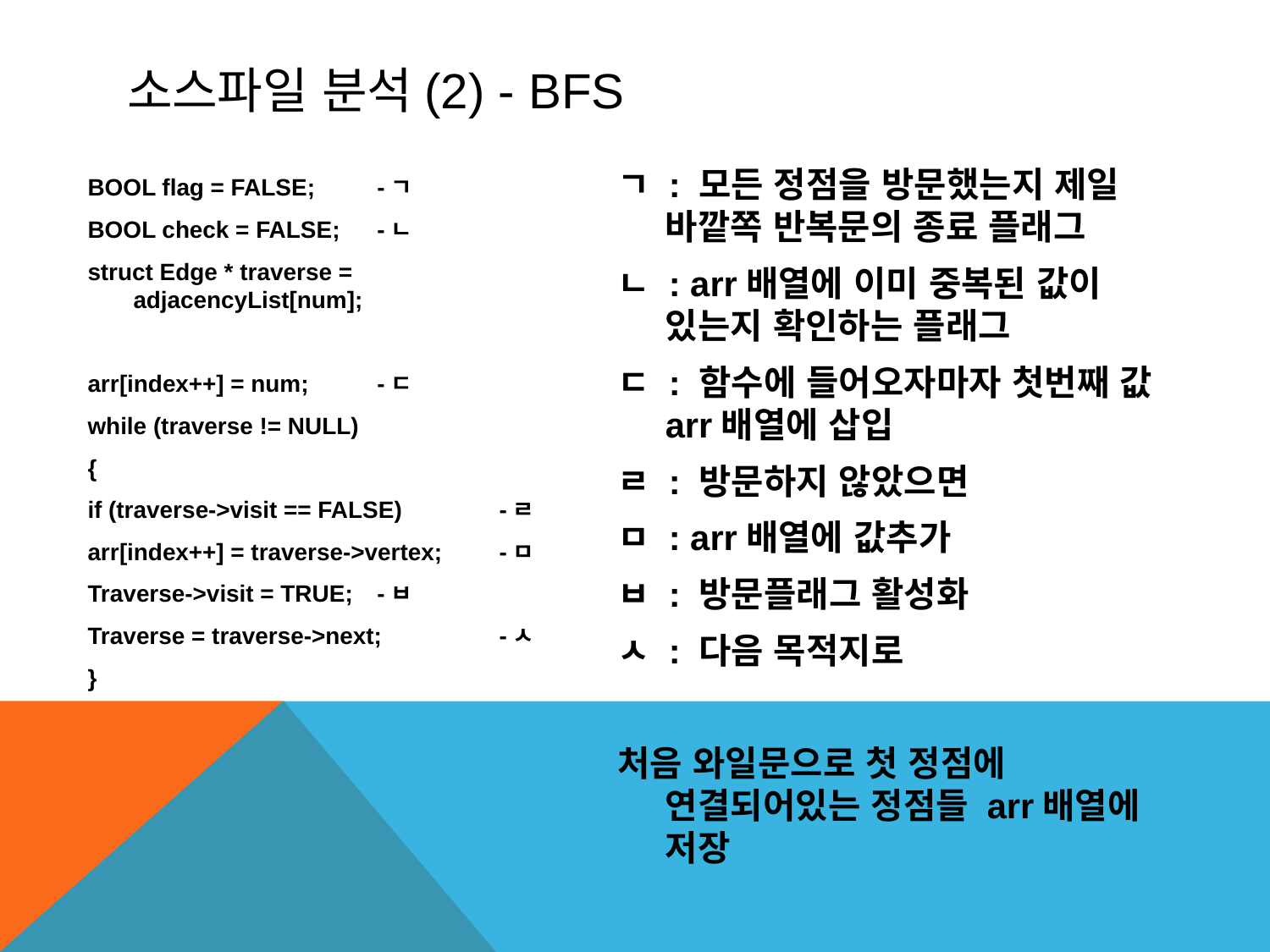

# 소스파일 분석(2) - BFS
ㄱ : 모든 정점을 방문했는지 제일 바깥쪽 반복문의 종료 플래그
ㄴ : arr배열에 이미 중복된 값이 있는지 확인하는 플래그
ㄷ : 함수에 들어오자마자 첫번째 값 arr배열에 삽입
ㄹ : 방문하지 않았으면
ㅁ : arr배열에 값추가
ㅂ : 방문플래그 활성화
ㅅ : 다음 목적지로

처음 와일문으로 첫 정점에 연결되어있는 정점들 arr배열에 저장
BOOL flag = FALSE; 		-ㄱ
BOOL check = FALSE;		-ㄴ
struct Edge * traverse = adjacencyList[num];

arr[index++] = num;		-ㄷ
while (traverse != NULL)
{
if (traverse->visit == FALSE)	-ㄹ
arr[index++] = traverse->vertex;	-ㅁ
Traverse->visit = TRUE;		-ㅂ
Traverse = traverse->next;	-ㅅ
}